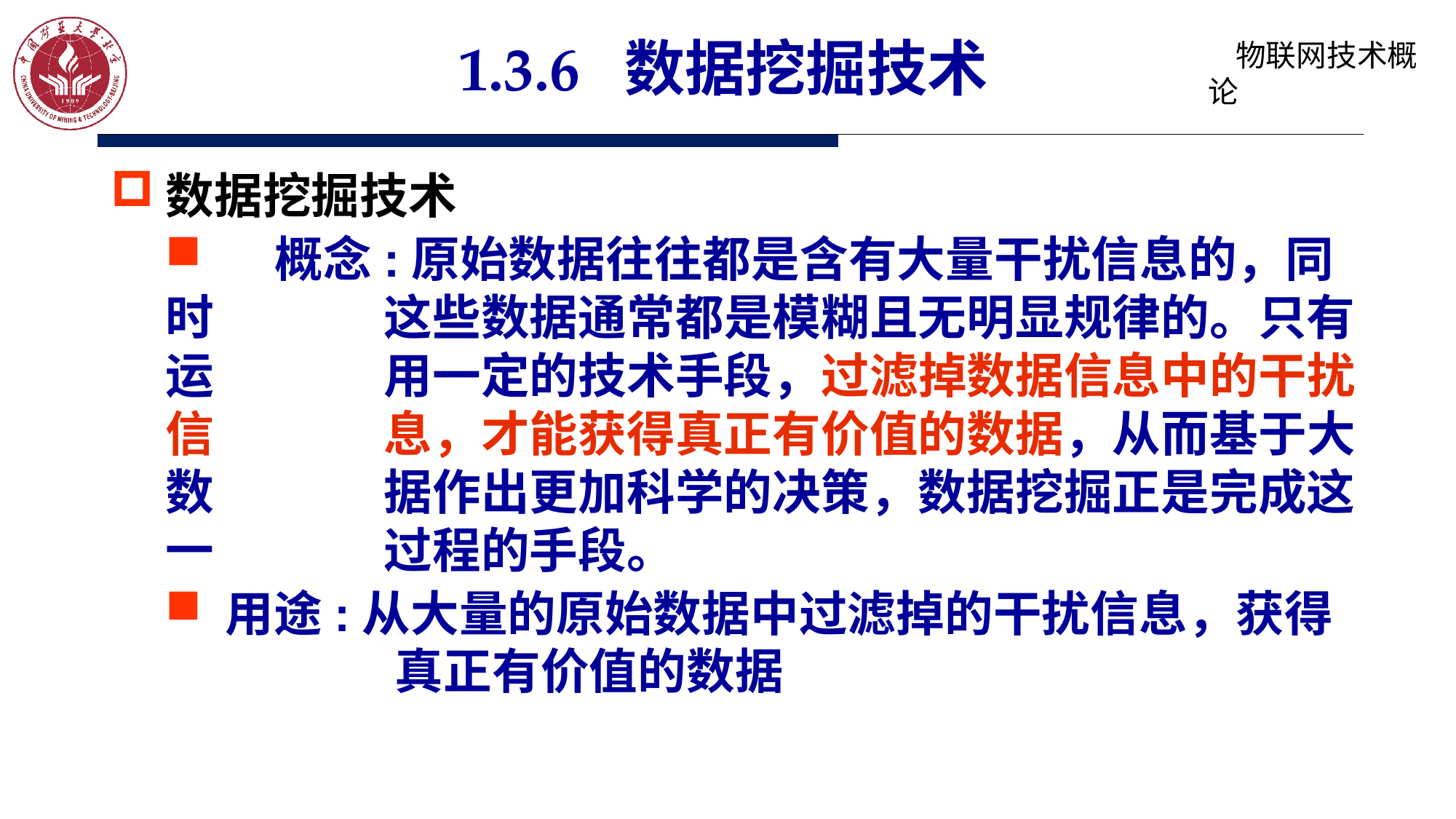

# 1.3.6  数据挖掘技术
数据挖掘技术
	概念:原始数据往往都是含有大量干扰信息的，同时		这些数据通常都是模糊且无明显规律的。只有运		用一定的技术手段，过滤掉数据信息中的干扰信		息，才能获得真正有价值的数据，从而基于大数		据作出更加科学的决策，数据挖掘正是完成这一		过程的手段。
 用途:从大量的原始数据中过滤掉的干扰信息，获得		 真正有价值的数据